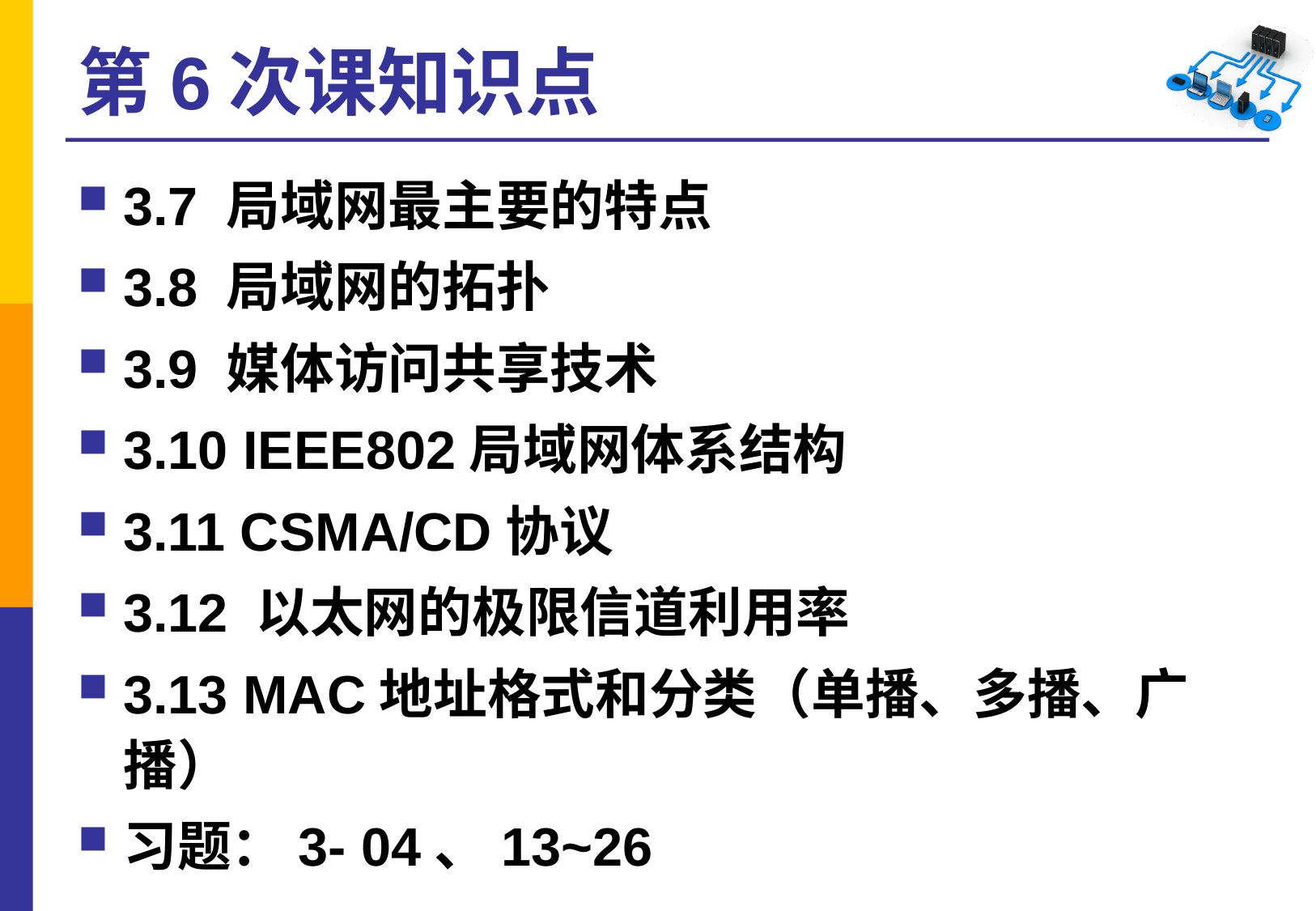

# 第6次课知识点
3.7 局域网最主要的特点
3.8 局域网的拓扑
3.9 媒体访问共享技术
3.10 IEEE802局域网体系结构
3.11 CSMA/CD协议
3.12 以太网的极限信道利用率
3.13 MAC地址格式和分类（单播、多播、广播）
习题：3- 04、13~26